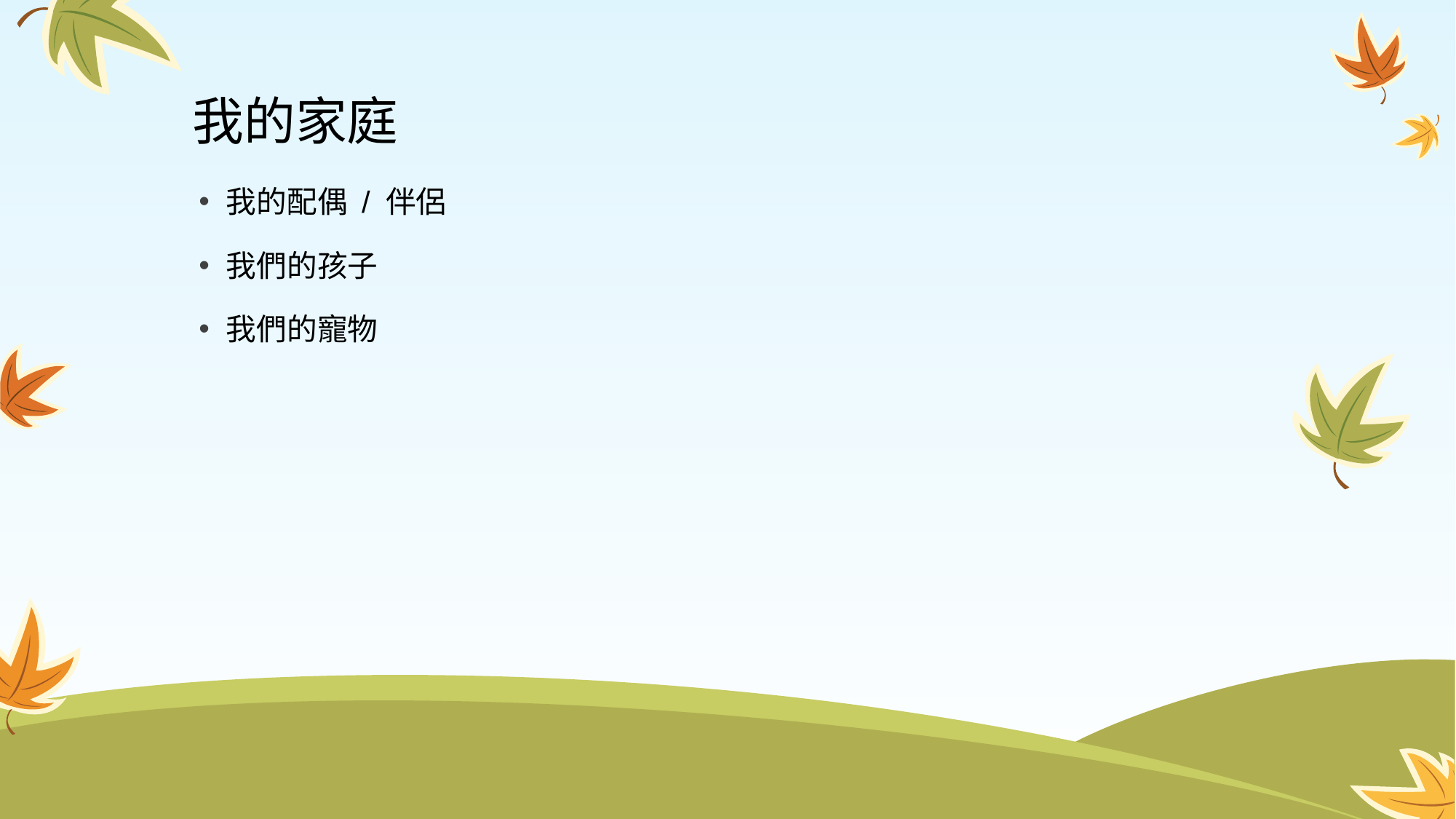

# 我的家庭
我的配偶 / 伴侶
我們的孩子
我們的寵物